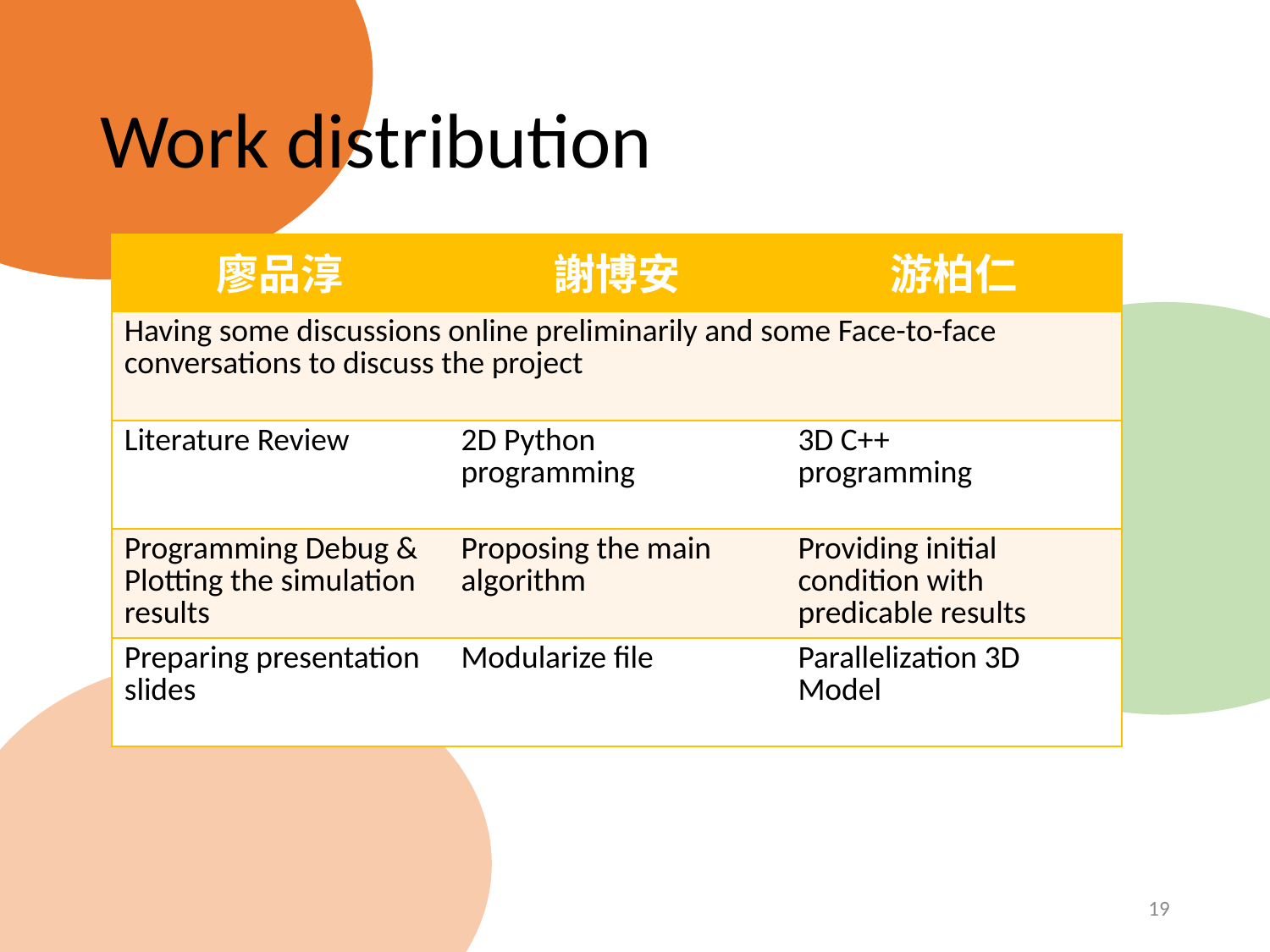

# Work distribution

| 廖品淳 | 謝博安 | 游柏仁 |
| --- | --- | --- |
| Having some discussions online preliminarily and some Face-to-face conversations to discuss the project |  |  |
| Literature Review | 2D Python programming | 3D C++ programming |
| Programming Debug & Plotting the simulation results | Proposing the main algorithm | Providing initial condition with predicable results |
| Preparing presentation slides | Modularize file | Parallelization 3D Model |

19